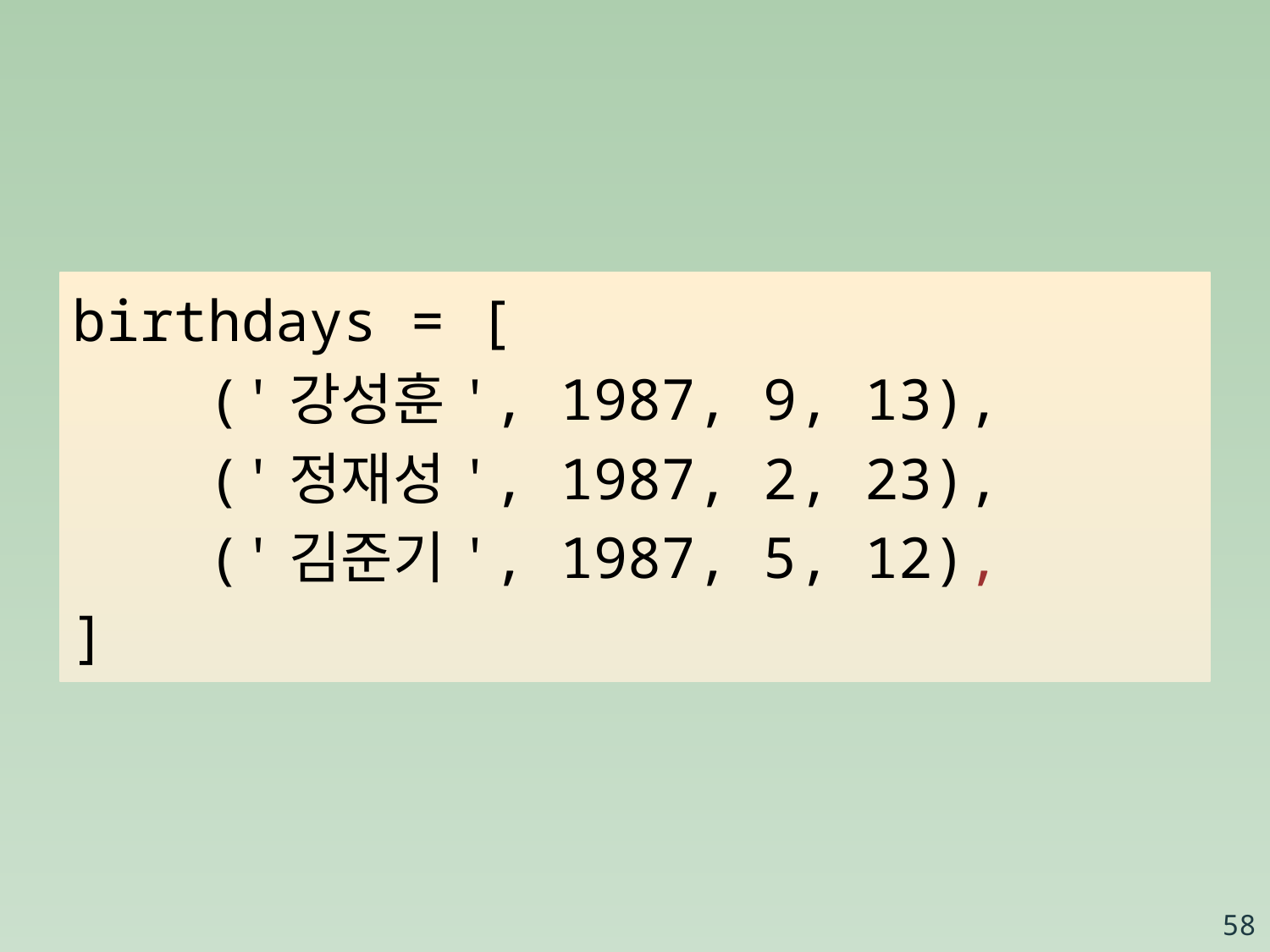

birthdays = [
    ('강성훈', 1987, 9, 13),
    ('정재성', 1987, 2, 23),
    ('김준기', 1987, 5, 12),
]
58